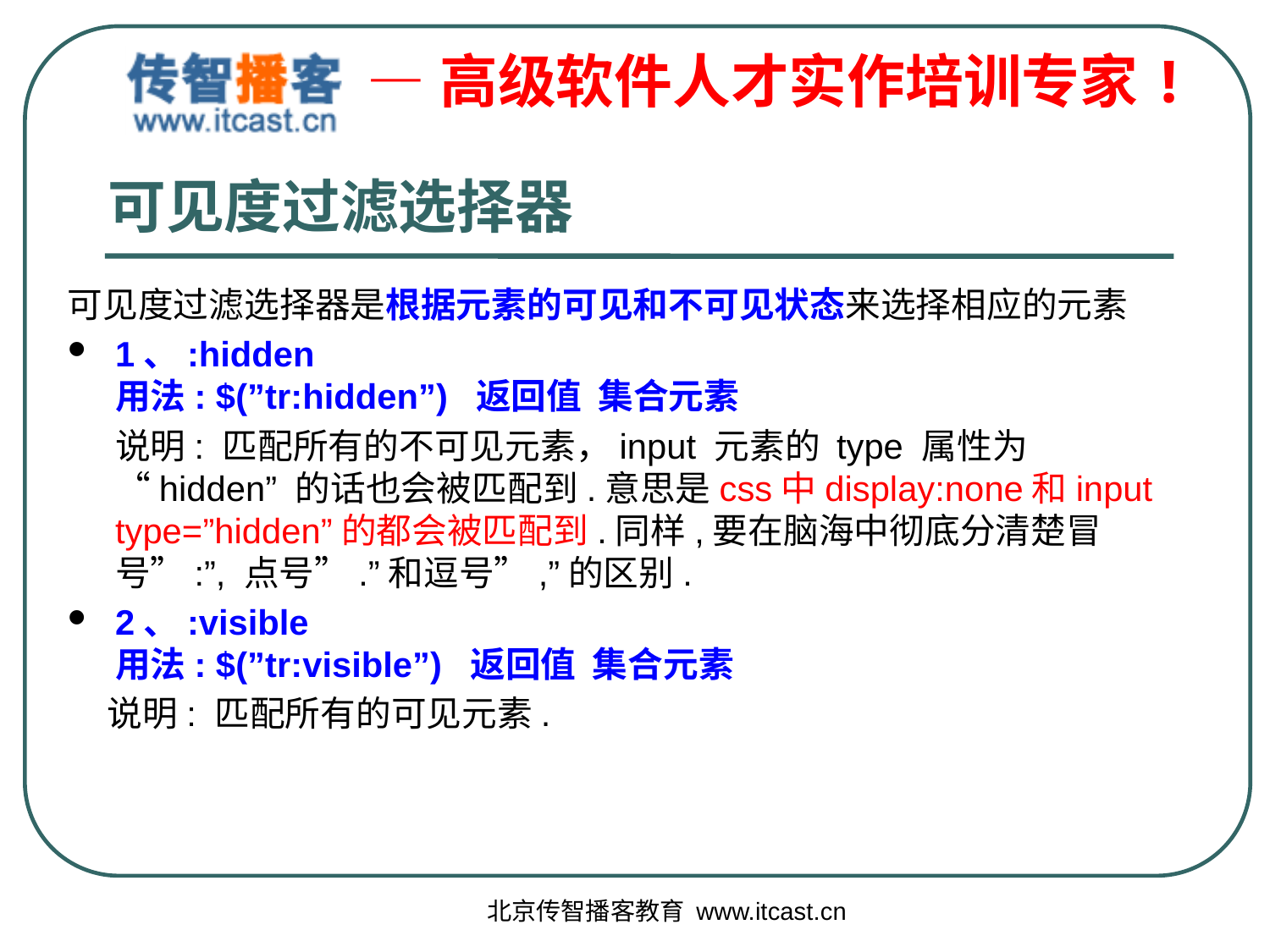

可见度过滤选择器
可见度过滤选择器是根据元素的可见和不可见状态来选择相应的元素
1、:hidden
用法: $(”tr:hidden”)  返回值  集合元素
     说明: 匹配所有的不可见元素，input 元素的 type 属性为 “hidden” 的话也会被匹配到.意思是css中display:none和input type=”hidden”的都会被匹配到.同样,要在脑海中彻底分清楚冒号”:”, 点号”.”和逗号”,”的区别.
2、:visible
用法: $(”tr:visible”)  返回值  集合元素
    说明: 匹配所有的可见元素.
北京传智播客教育 www.itcast.cn